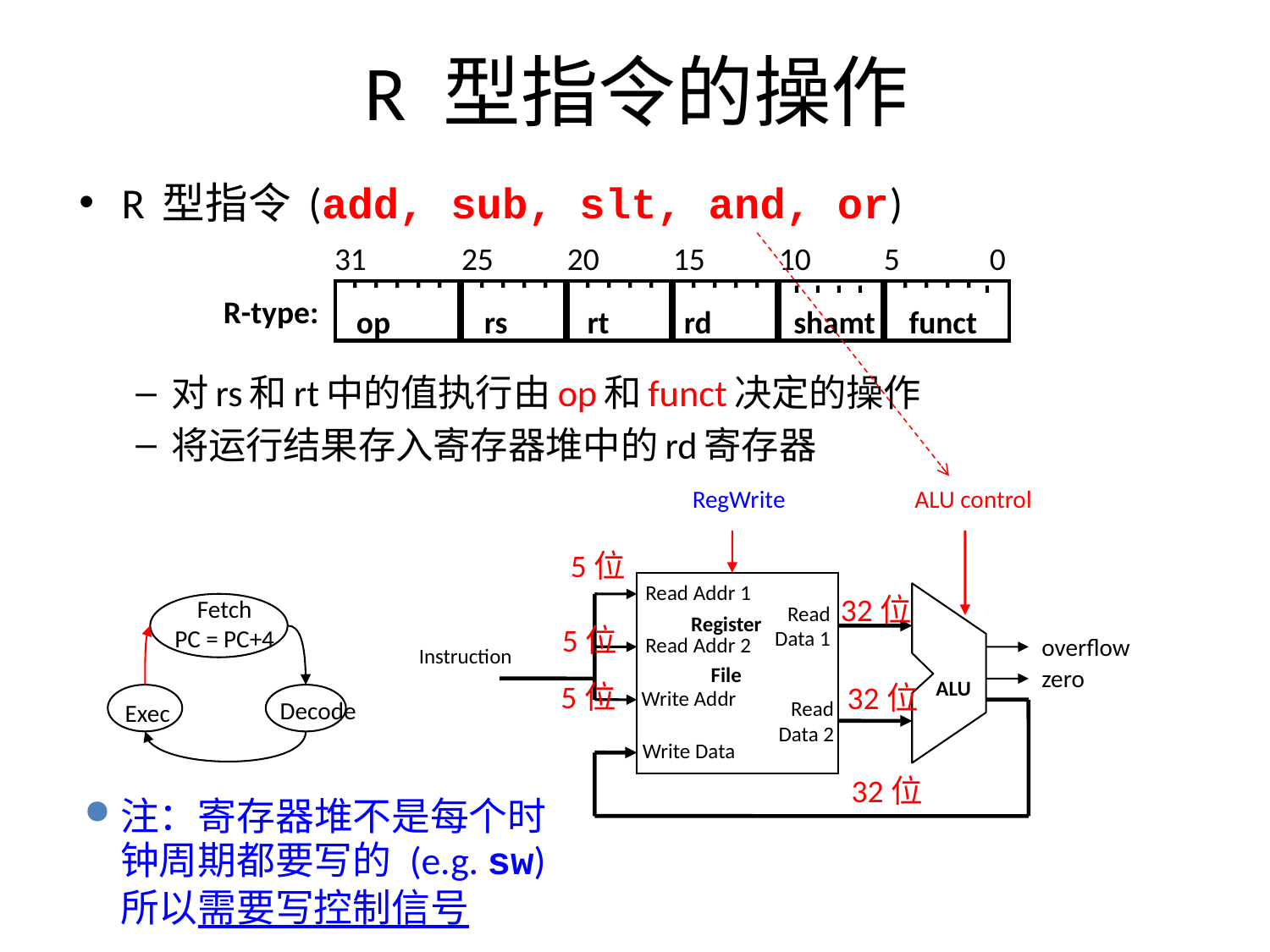

# R 型指令的操作
R 型指令 (add, sub, slt, and, or)

对rs和rt中的值执行由op和funct决定的操作
将运行结果存入寄存器堆中的rd寄存器
31
25
20
15
10
5
0

R-type:

op
rs
rt
rd
shamt
funct
RegWrite
ALU control

Read Addr 1

Read
 Data 1
Register

File
Read Addr 2

overflow
Instruction

zero
ALU

Write Addr

Read
 Data 2

Write Data

5位
32位
Fetch
PC = PC+4

Decode
Exec
5位
5位
32位
32位
注：寄存器堆不是每个时钟周期都要写的 (e.g. sw)所以需要写控制信号